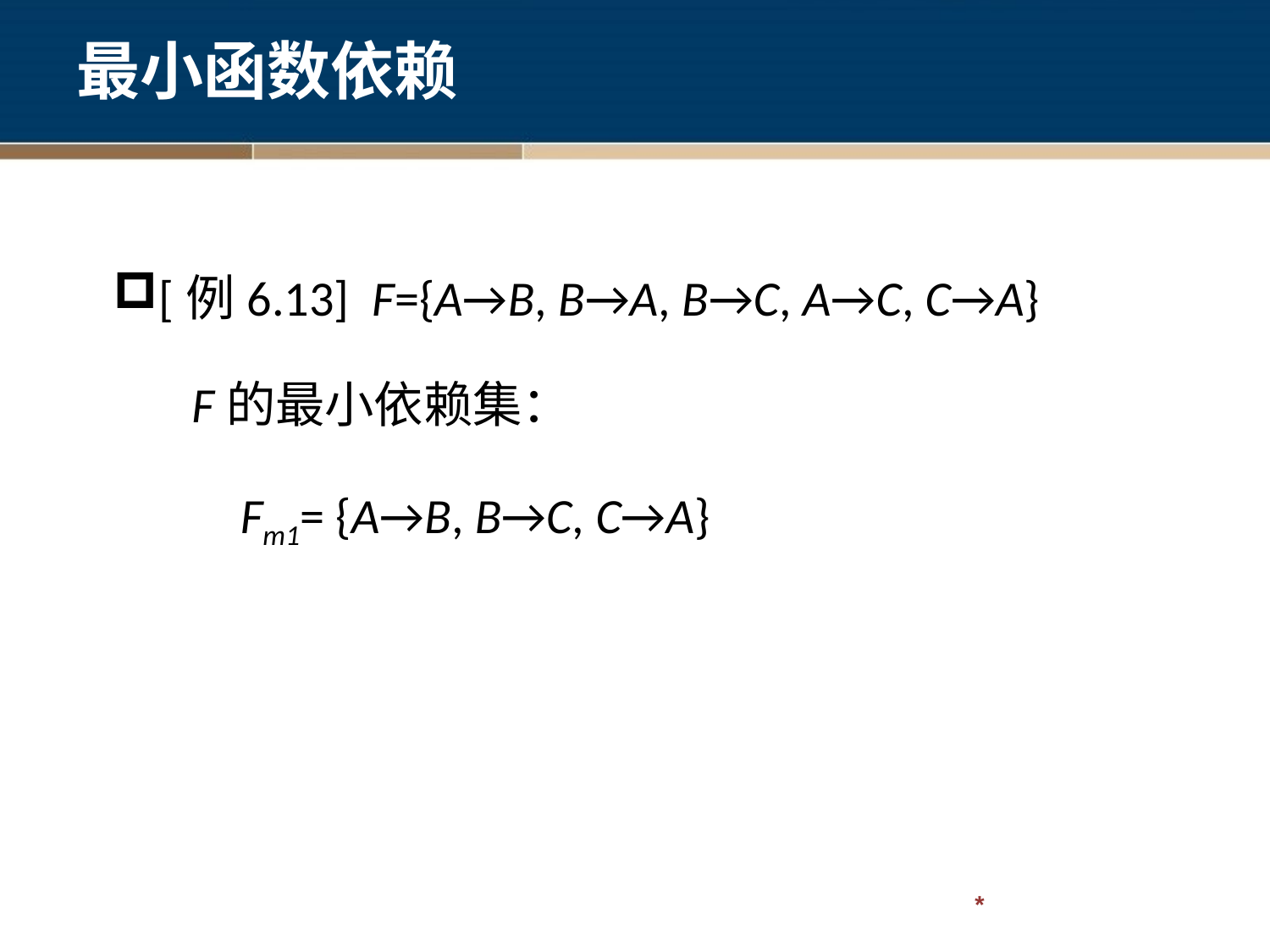

[例6.13]  F={A→B, B→A, B→C, A→C, C→A}
       F的最小依赖集：
          	Fm1= {A→B, B→C, C→A}
最小函数依赖

*